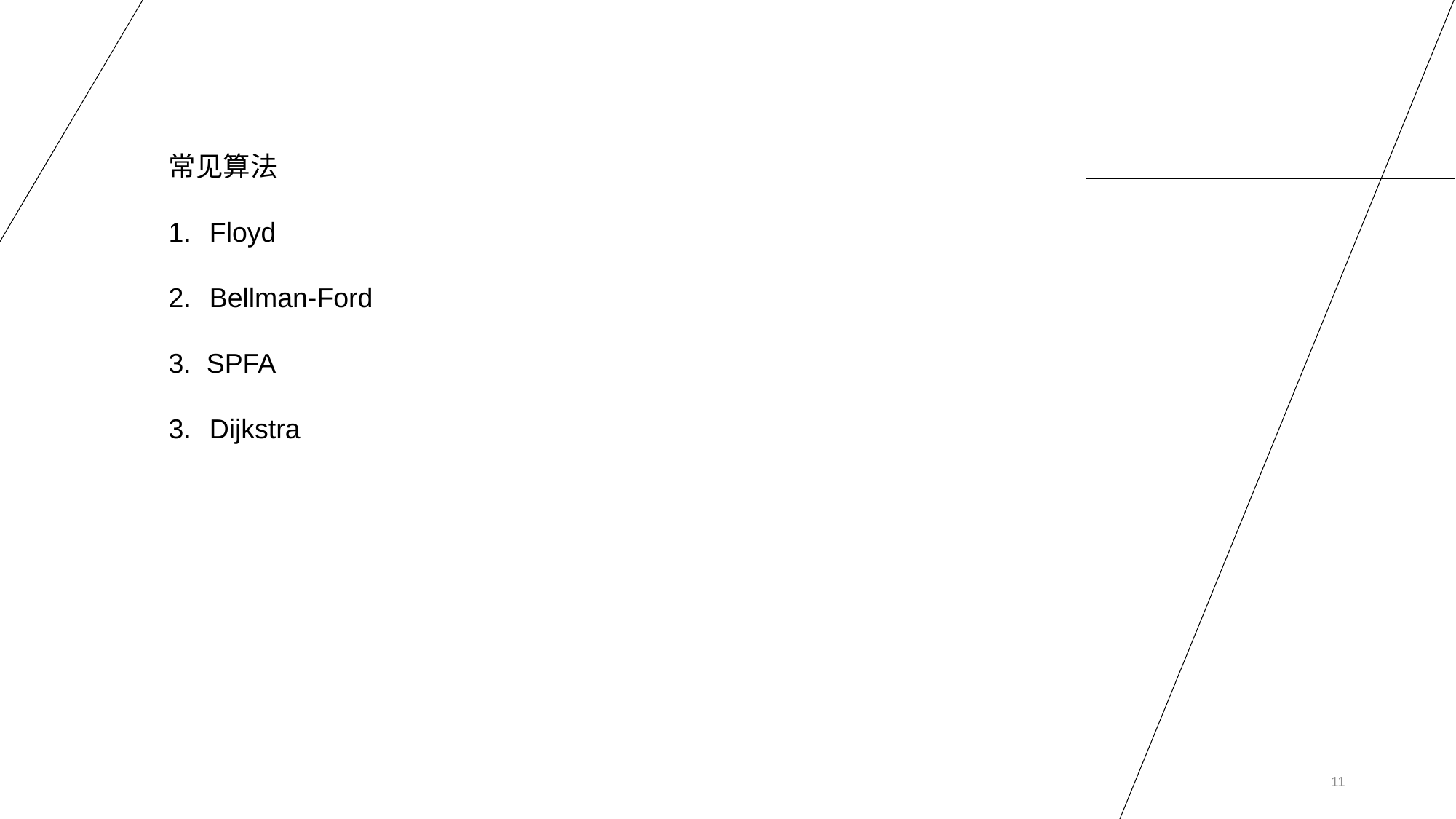

常见算法

Floyd

Bellman-Ford

3.  SPFA

Dijkstra

11